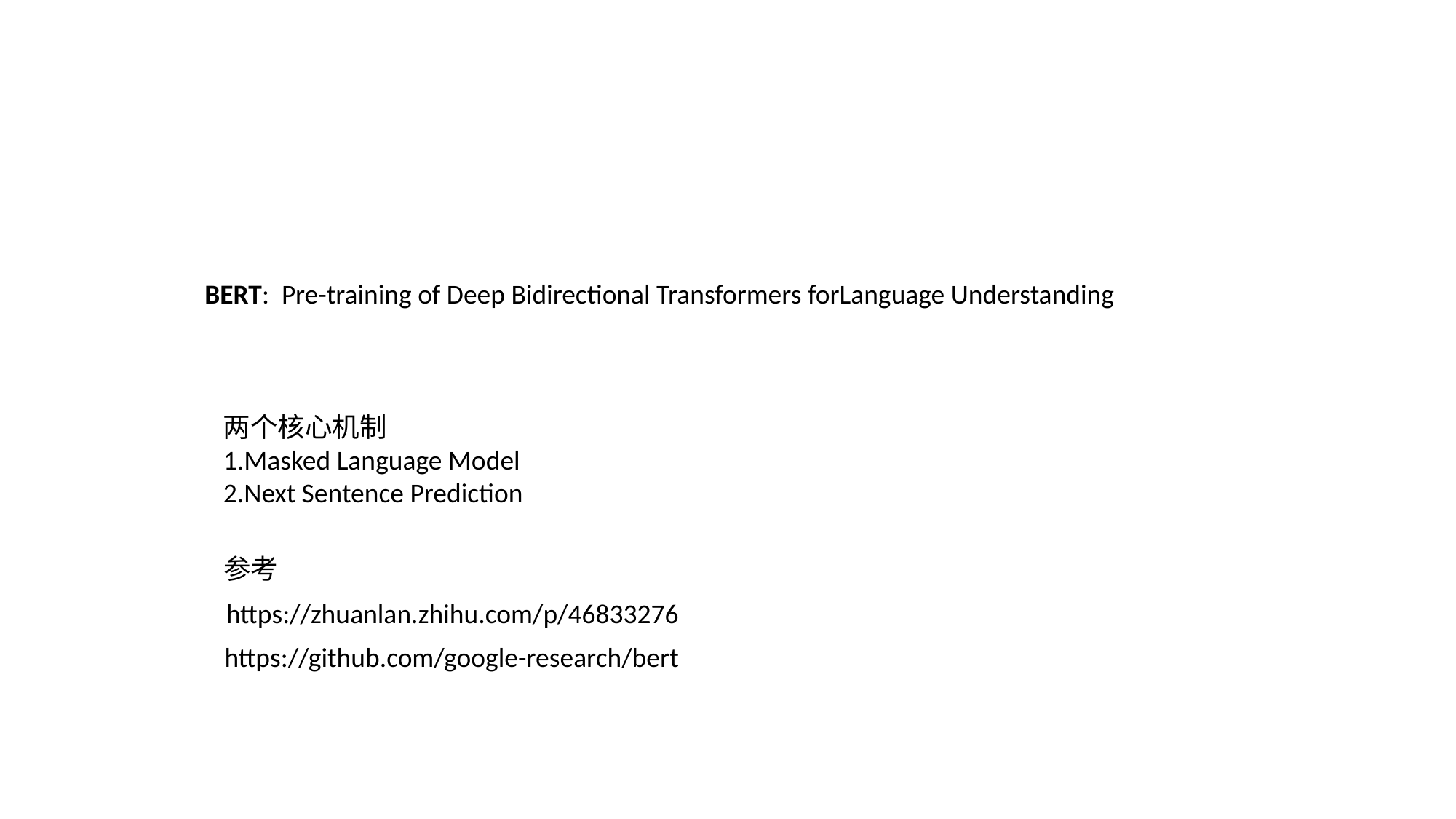

BERT:  Pre-training of Deep Bidirectional Transformers forLanguage Understanding
两个核心机制
Masked Language Model
Next Sentence Prediction
参考
https://zhuanlan.zhihu.com/p/46833276
https://github.com/google-research/bert